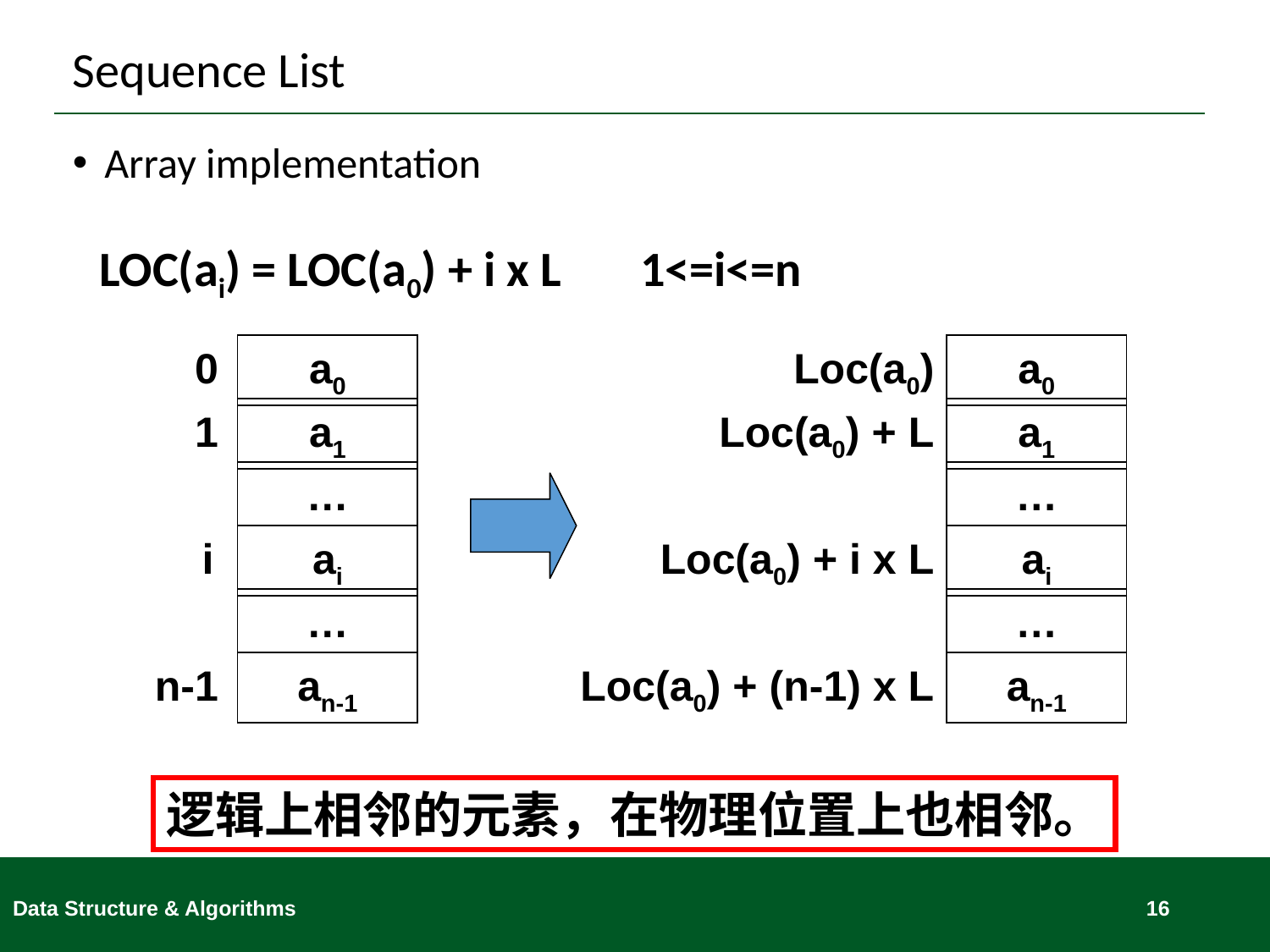

# Sequence List
Array implementation

LOC(ai) = LOC(a0) + i x L       1<=i<=n
0
a0
Loc(a0)
a0
1
a1
Loc(a0) + L
a1
…
…

i
ai
Loc(a0) + i x L
ai
…
…
n-1
an-1
Loc(a0) + (n-1) x L
an-1
逻辑上相邻的元素，在物理位置上也相邻。
Data Structure & Algorithms
16